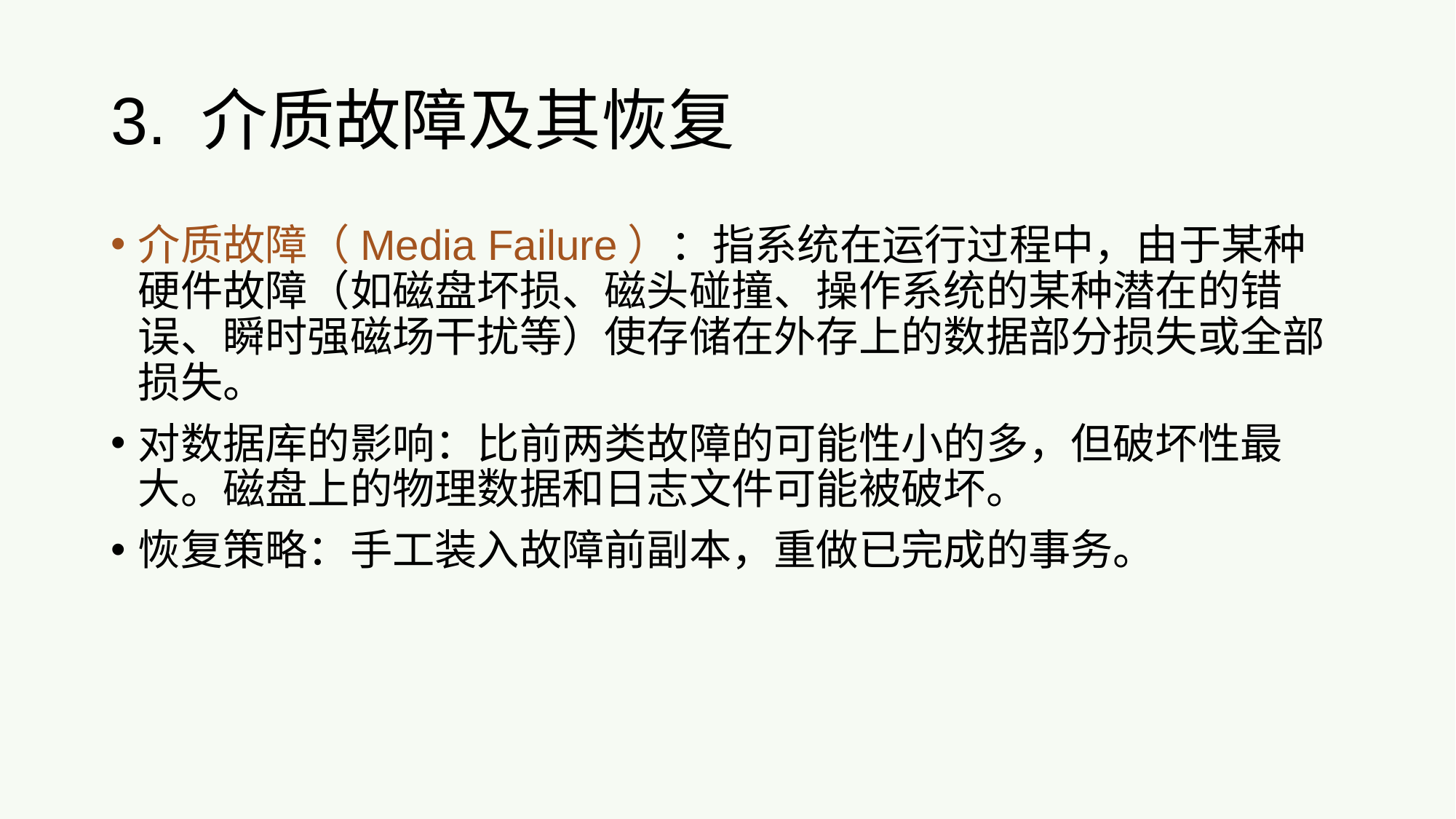

# 3. 介质故障及其恢复
介质故障（Media Failure）：指系统在运行过程中，由于某种硬件故障（如磁盘坏损、磁头碰撞、操作系统的某种潜在的错误、瞬时强磁场干扰等）使存储在外存上的数据部分损失或全部损失。
对数据库的影响：比前两类故障的可能性小的多，但破坏性最大。磁盘上的物理数据和日志文件可能被破坏。
恢复策略：手工装入故障前副本，重做已完成的事务。